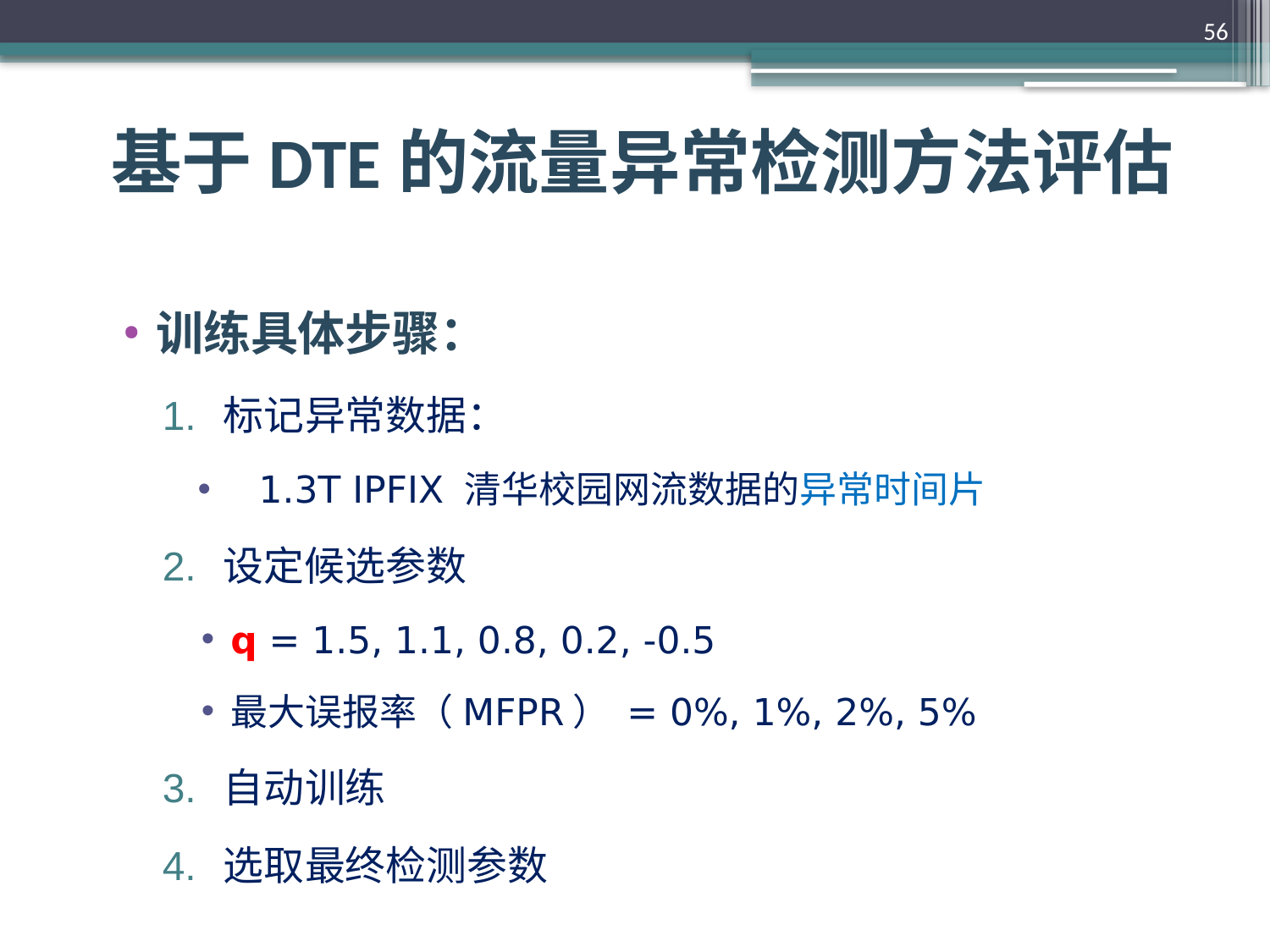

56
# 基于DTE的流量异常检测方法评估
训练具体步骤：
标记异常数据：
1.3T IPFIX 清华校园网流数据的异常时间片
设定候选参数
q = 1.5, 1.1, 0.8, 0.2, -0.5
最大误报率（MFPR） = 0%, 1%, 2%, 5%
自动训练
选取最终检测参数